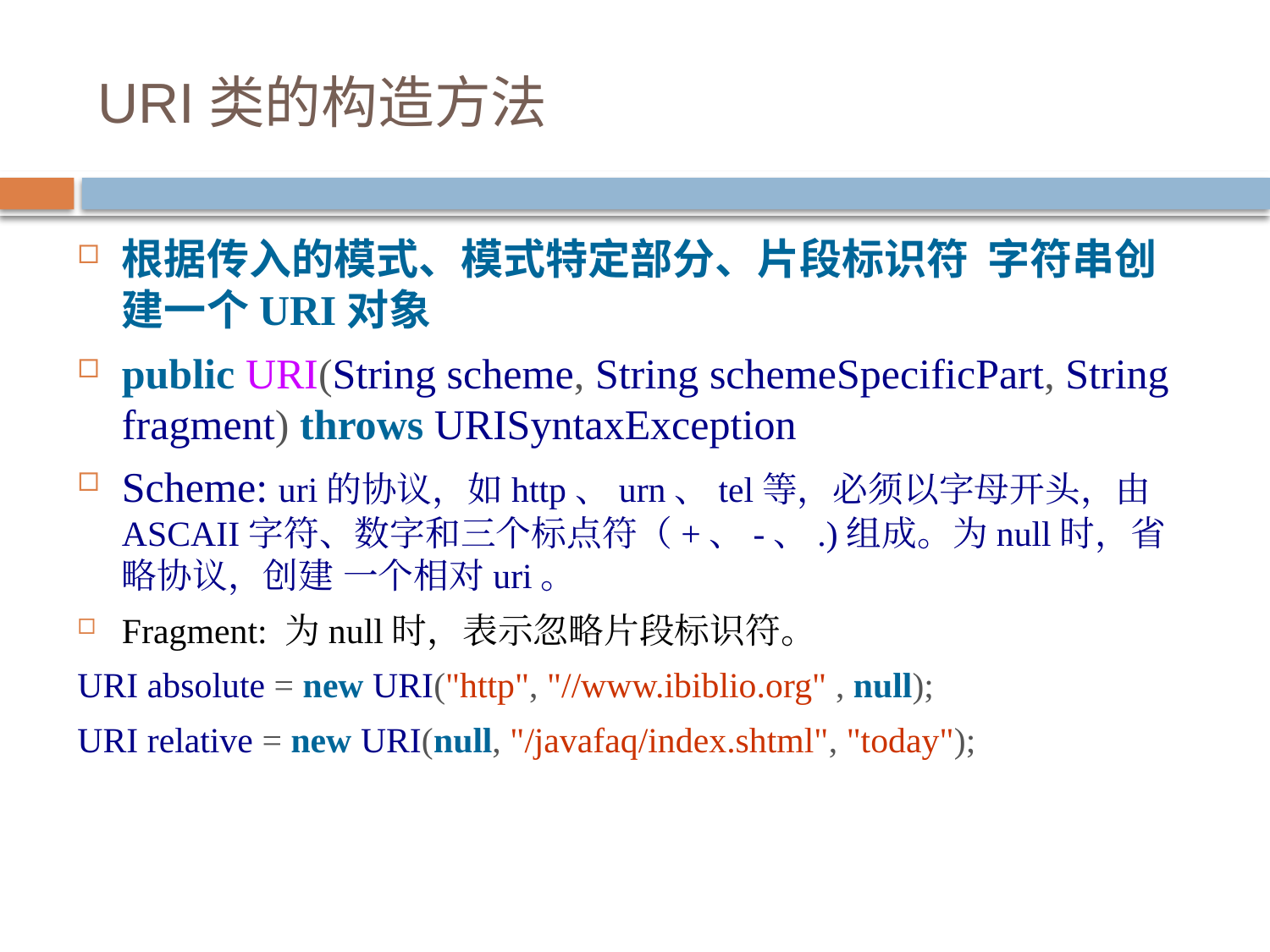

# URI类的构造方法

根据传入的模式、模式特定部分、片段标识符  字符串创建一个URI对象
public URI(String scheme, String schemeSpecificPart, String fragment) throws URISyntaxException
Scheme: uri的协议，如http、urn、tel等，必须以字母开头，由ASCAII字符、数字和三个标点符（+、-、.)组成。为null时，省略协议，创建 一个相对uri。
Fragment: 为null时，表示忽略片段标识符。
URI absolute = new URI("http", "//www.ibiblio.org" , null);
URI relative = new URI(null, "/javafaq/index.shtml", "today");